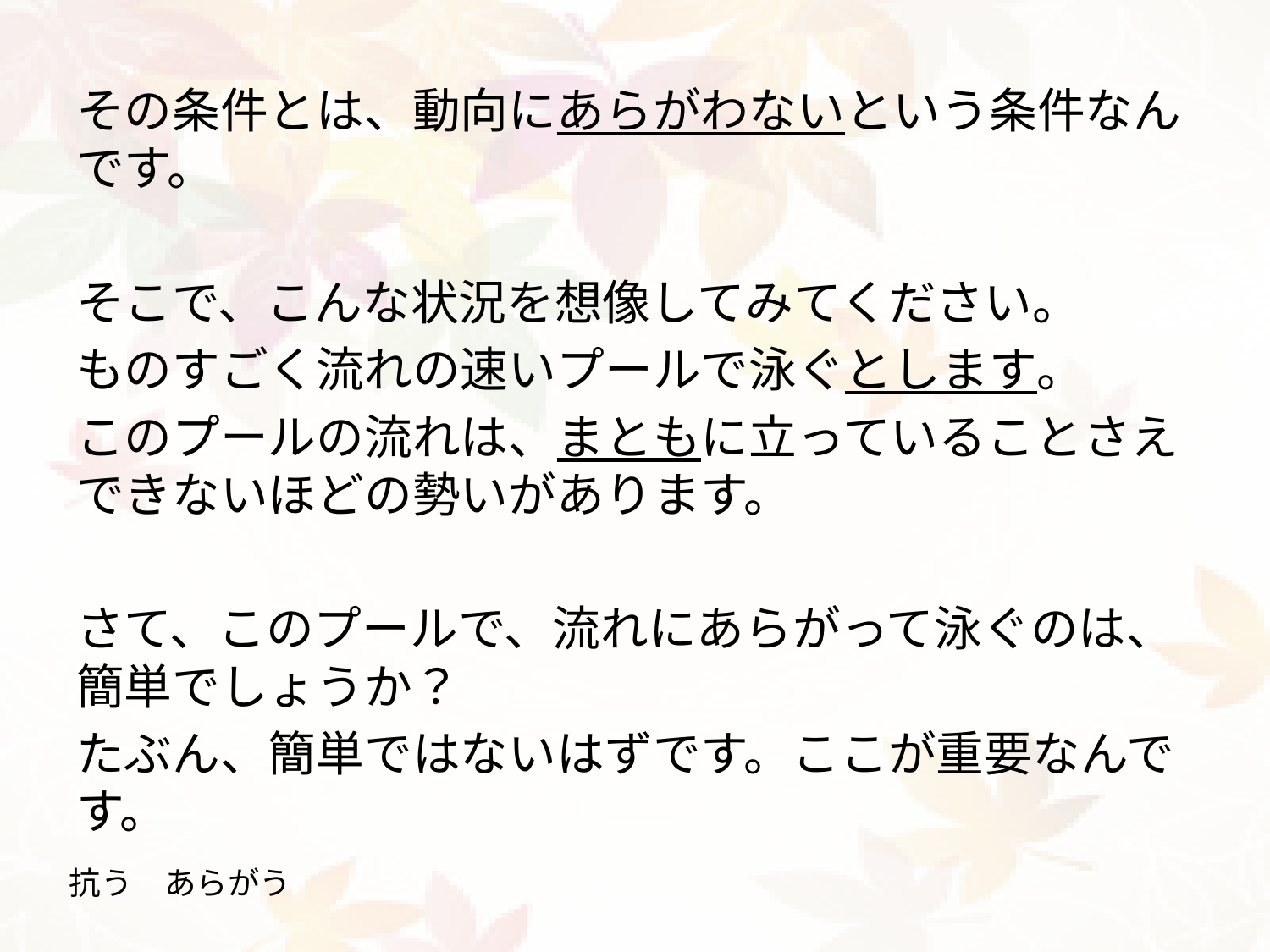

その条件とは、動向にあらがわないという条件なんです。

そこで、こんな状況を想像してみてください。
ものすごく流れの速いプールで泳ぐとします。
このプールの流れは、まともに立っていることさえできないほどの勢いがあります。

さて、このプールで、流れにあらがって泳ぐのは、簡単でしょうか？
たぶん、簡単ではないはずです。ここが重要なんです。

抗う　あらがう